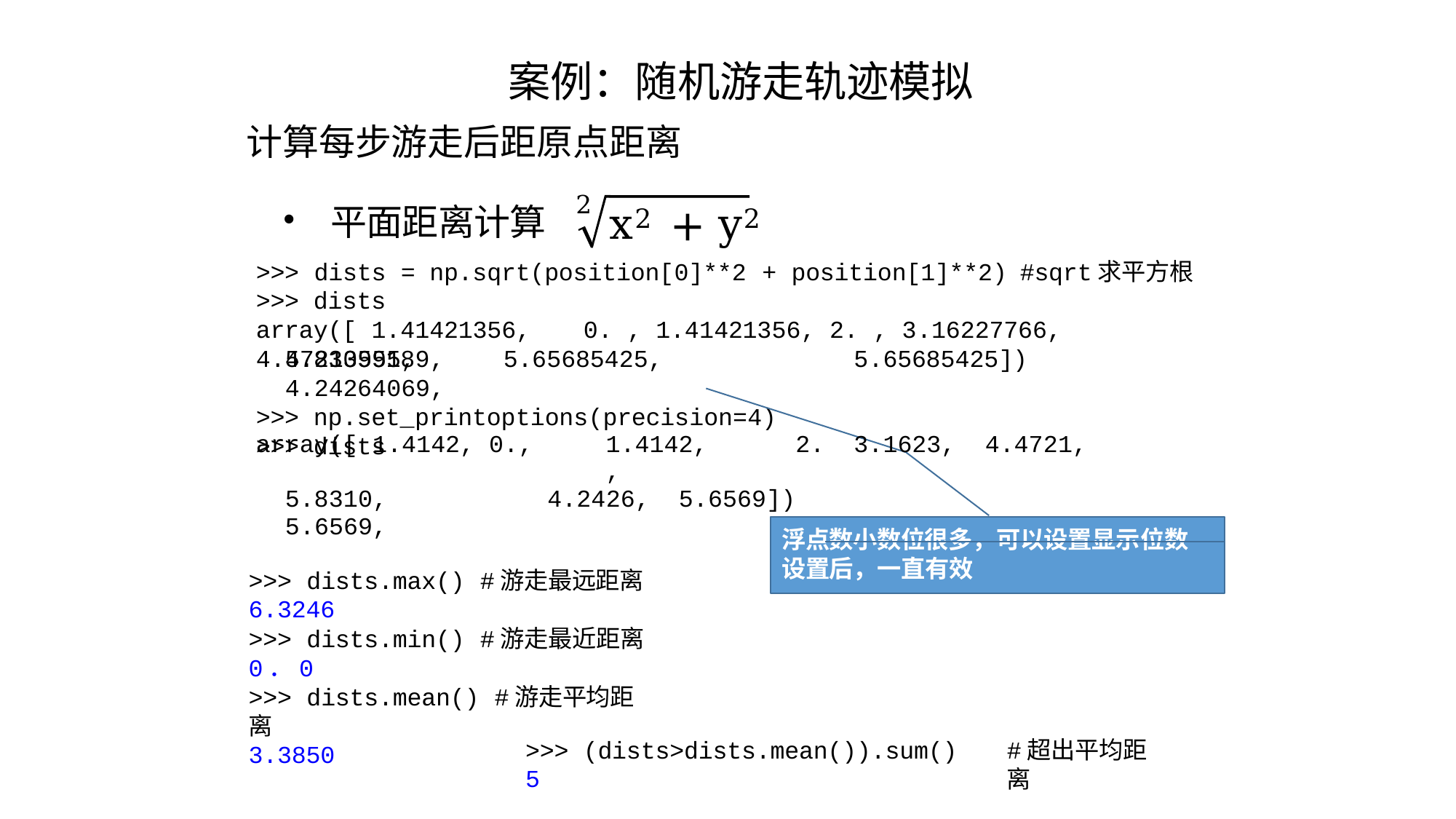

案例：随机游走轨迹模拟
# 计算每步游走后距原点距离
2
• 平面距离计算
x2  + y2

>>> dists = np.sqrt(position[0]**2 + position[1]**2)	#sqrt求平方根
>>> dists
array([ 1.41421356,	0. , 1.41421356, 2. , 3.16227766,	4.47213595,
5.83095189,	5.65685425,	4.24264069,
>>> np.set_printoptions(precision=4)
>>> dists
5.65685425])

| array([ 1.4142, 0., | 1.4142, 2. , | 3.1623, | 4.4721, |
| --- | --- | --- | --- |
| 5.8310, 5.6569, | 4.2426, 5.6569]) |  |  |

浮点数小数位很多，可以设置显示位数 设置后，一直有效
>>> dists.max() #游走最远距离
6.3246
>>> dists.min() #游走最近距离
0．0
>>> dists.mean() #游走平均距离
3.3850
>>> (dists>dists.mean()).sum()
5
#超出平均距离